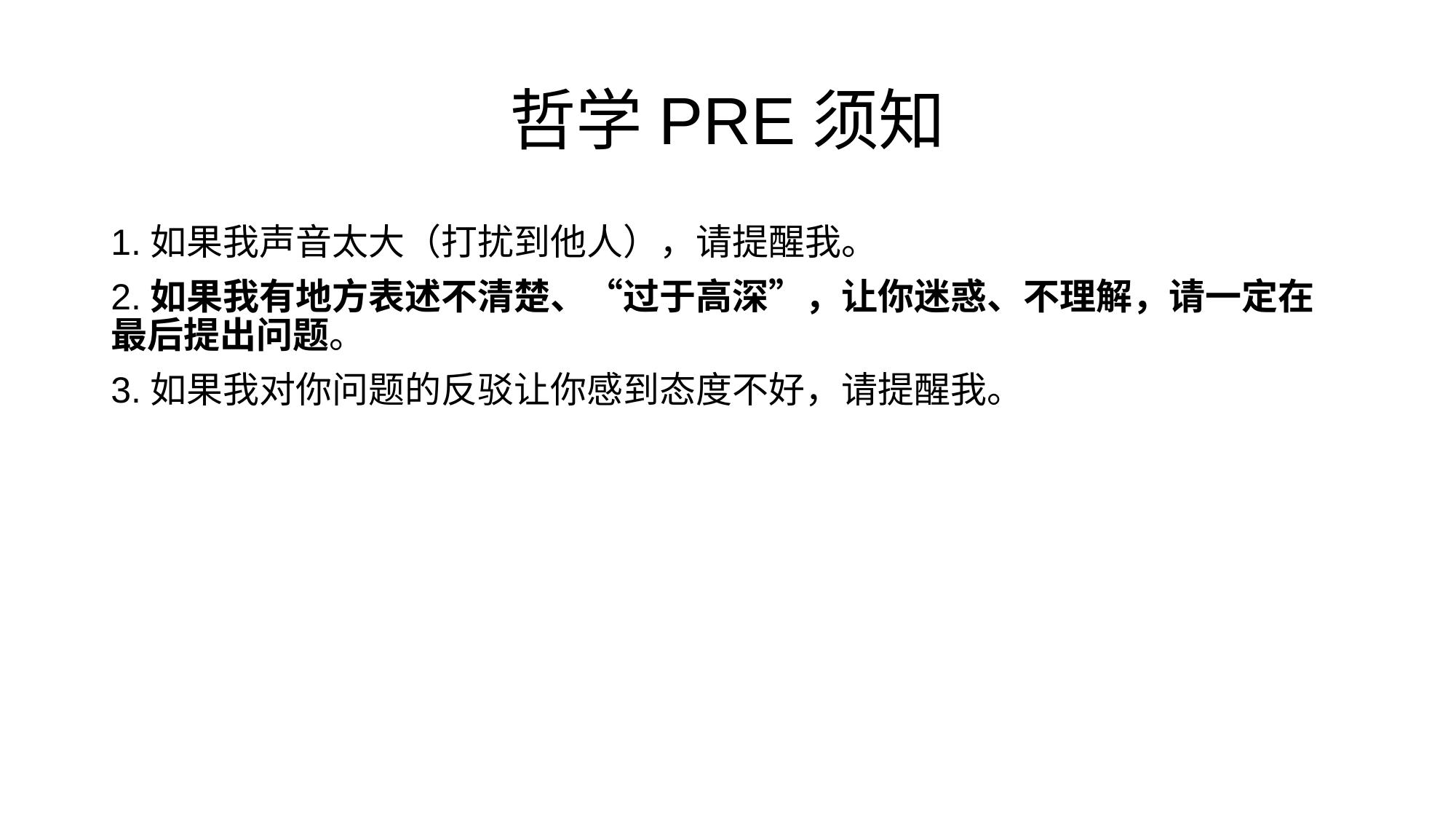

# 哲学PRE须知
1.如果我声音太大（打扰到他人），请提醒我。
2.如果我有地方表述不清楚、“过于高深”，让你迷惑、不理解，请一定在最后提出问题。
3.如果我对你问题的反驳让你感到态度不好，请提醒我。